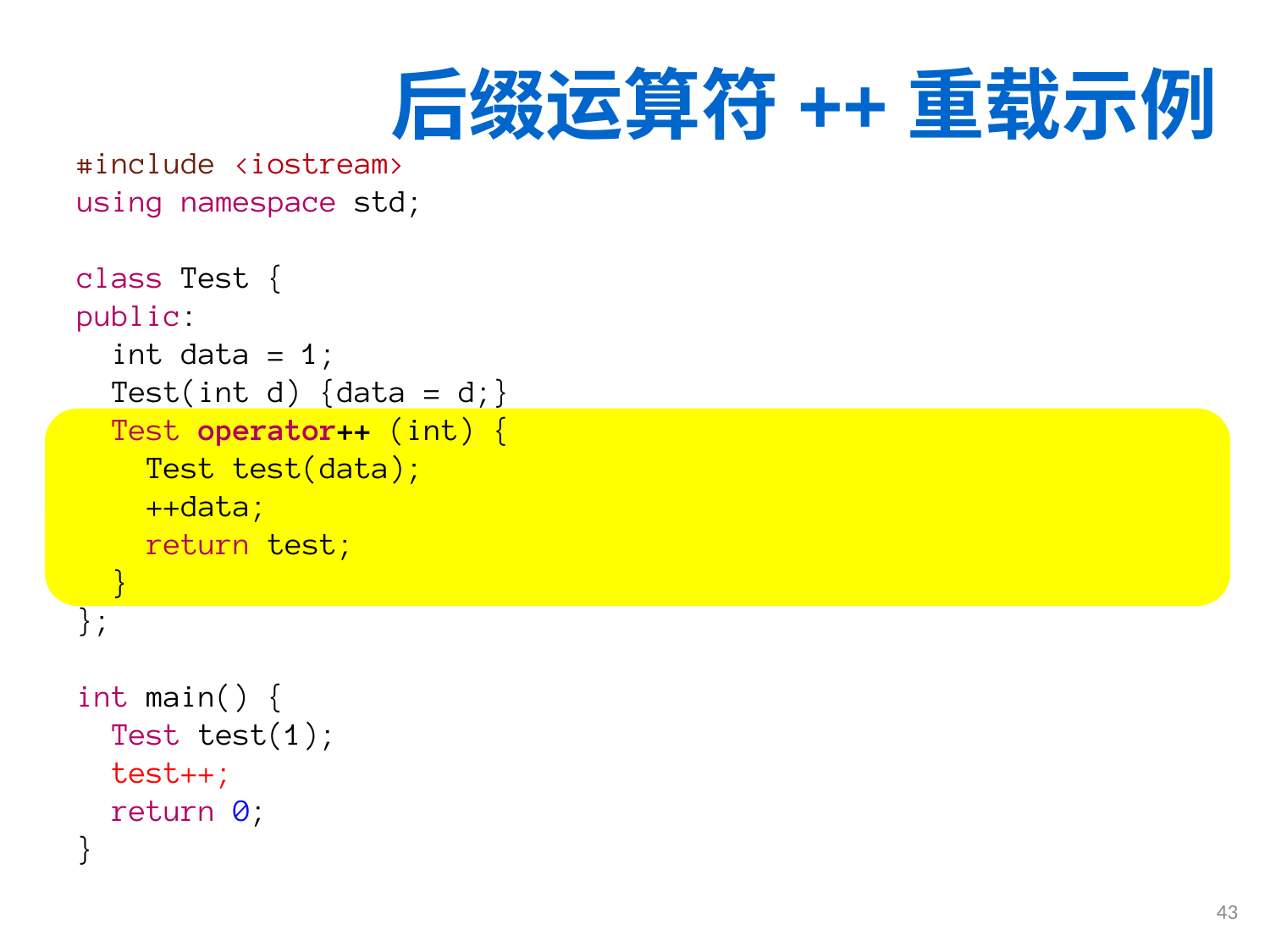

# 后缀运算符++重载示例
#include <iostream>
using namespace std;

class Test {
public:
  int data = 1;
  Test(int d) {data = d;}
  Test operator++ (int) {
    Test test(data);
    ++data;
    return test;
  }
};

int main() {
  Test test(1);
  test++;
  return 0;
}

43